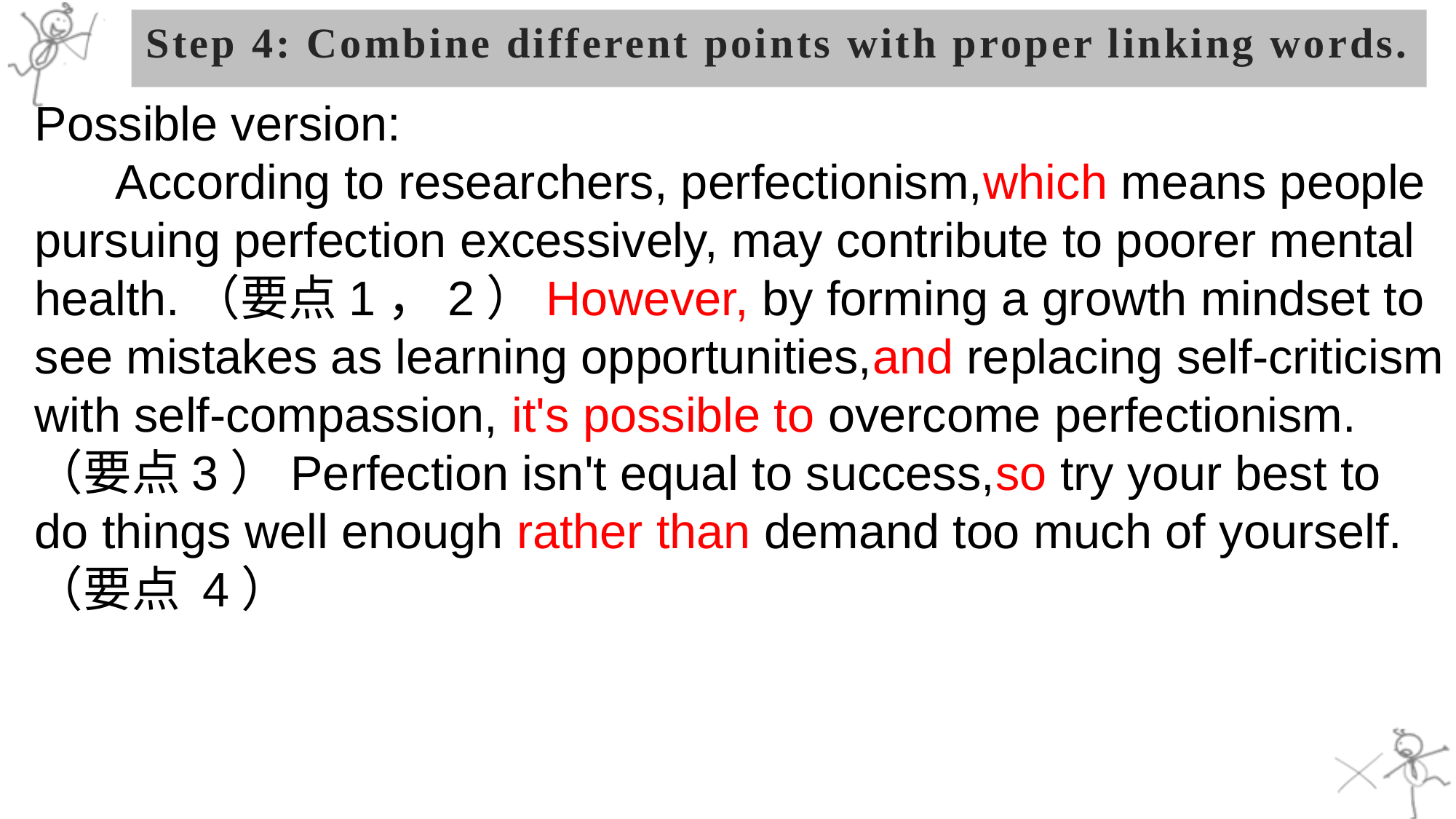

# Step 4: Combine different points with proper linking words.
Possible version:
      According to researchers, perfectionism,which means people pursuing perfection excessively, may contribute to poorer mental health.（要点1，2）However, by forming a growth mindset to see mistakes as learning opportunities,and replacing self-criticism with self-compassion, it's possible to overcome perfectionism.（要点3）Perfection isn't equal to success,so try your best to do things well enough rather than demand too much of yourself.（要点 4）